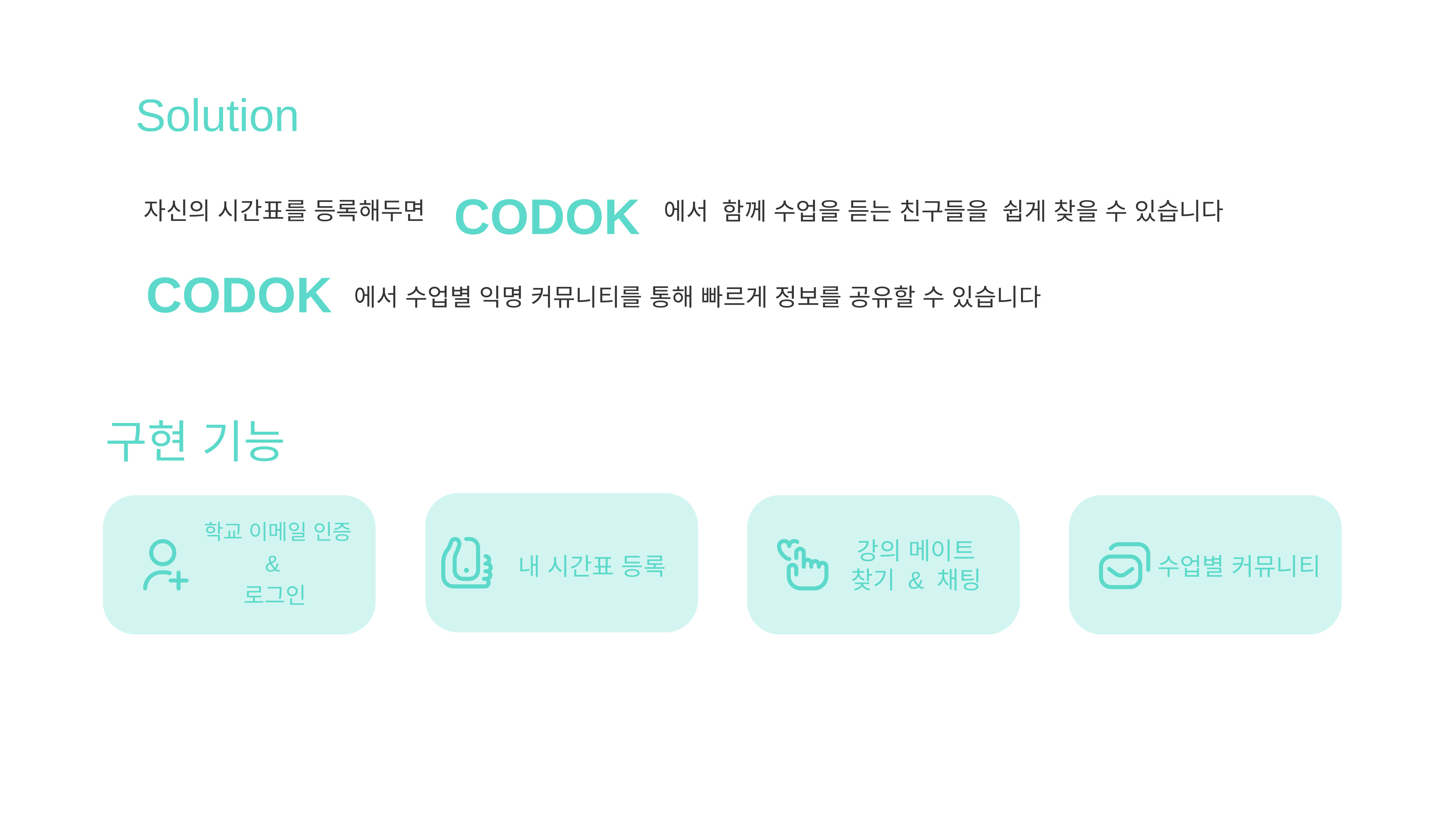

Solution
CODOK
자신의 시간표를 등록해두면
에서  함께 수업을 듣는 친구들을  쉽게 찾을 수 있습니다
CODOK
에서 수업별 익명 커뮤니티를 통해 빠르게 정보를 공유할 수 있습니다
구현 기능

학교 이메일 인증
강의 메이트 찾기 & 채팅

&
내 시간표 등록
수업별 커뮤니티
로그인